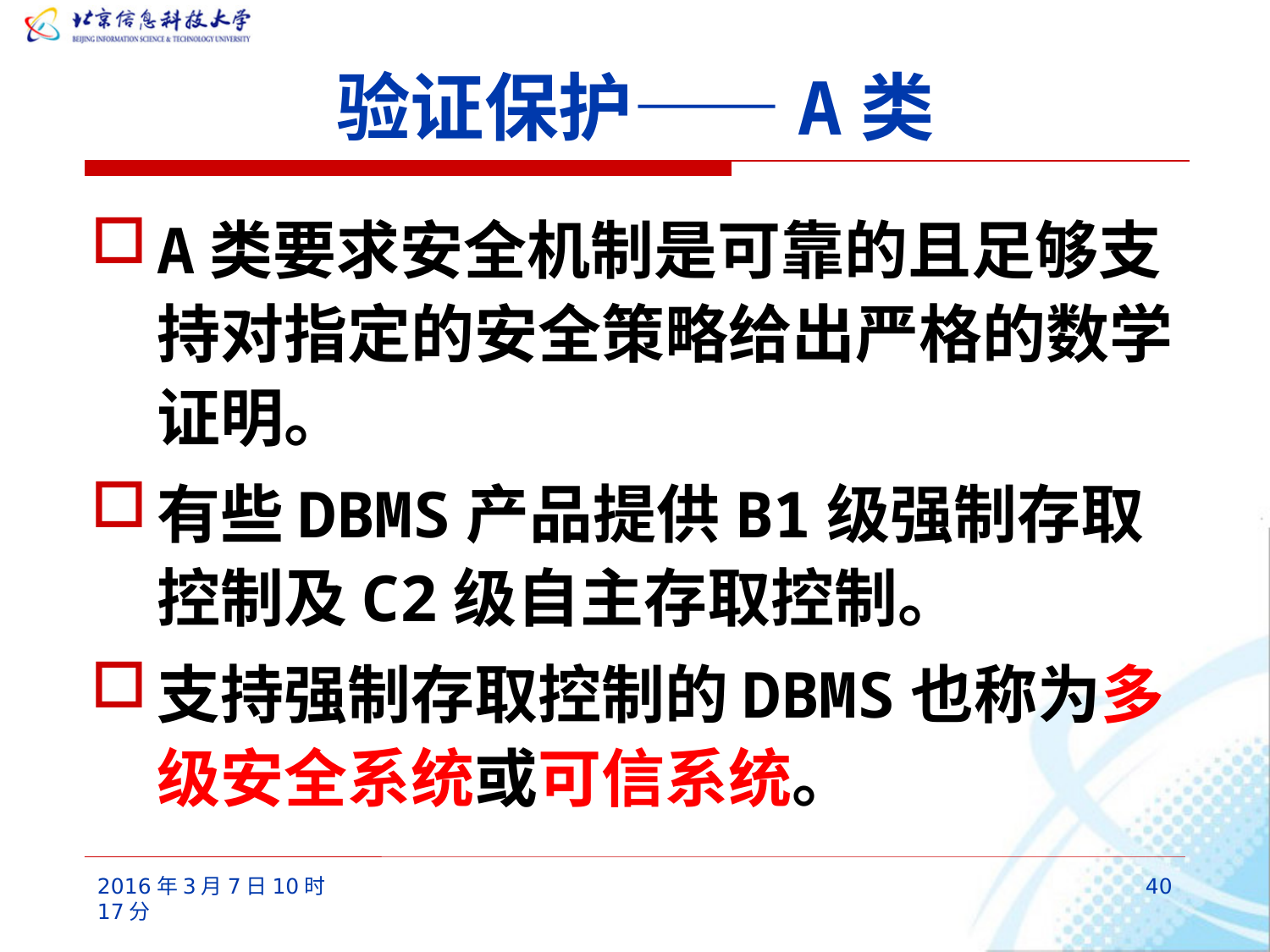

# 验证保护——A类
A类要求安全机制是可靠的且足够支持对指定的安全策略给出严格的数学证明。
有些DBMS产品提供B1级强制存取控制及C2级自主存取控制。
支持强制存取控制的DBMS也称为多级安全系统或可信系统。
2016年3月7日10时17分
40